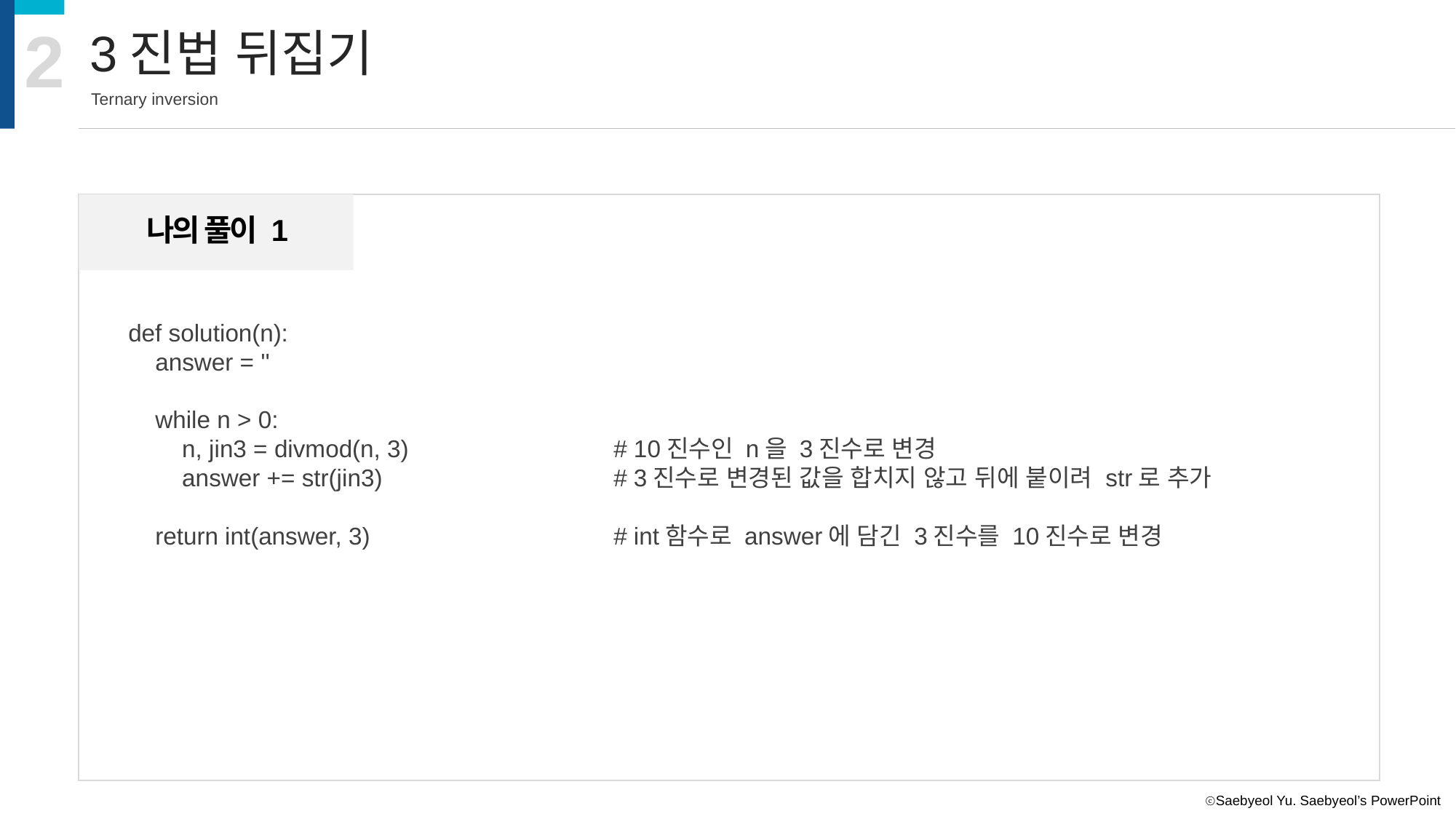

2
3진법 뒤집기
Ternary inversion

나의 풀이 1
def solution(n):
    answer = ''

    while n > 0:
        n, jin3 = divmod(n, 3)
        answer += str(jin3)

    return int(answer, 3)

# 10진수인 n을 3진수로 변경
# 3진수로 변경된 값을 합치지 않고 뒤에 붙이려 str로 추가

# int함수로 answer에 담긴 3진수를 10진수로 변경